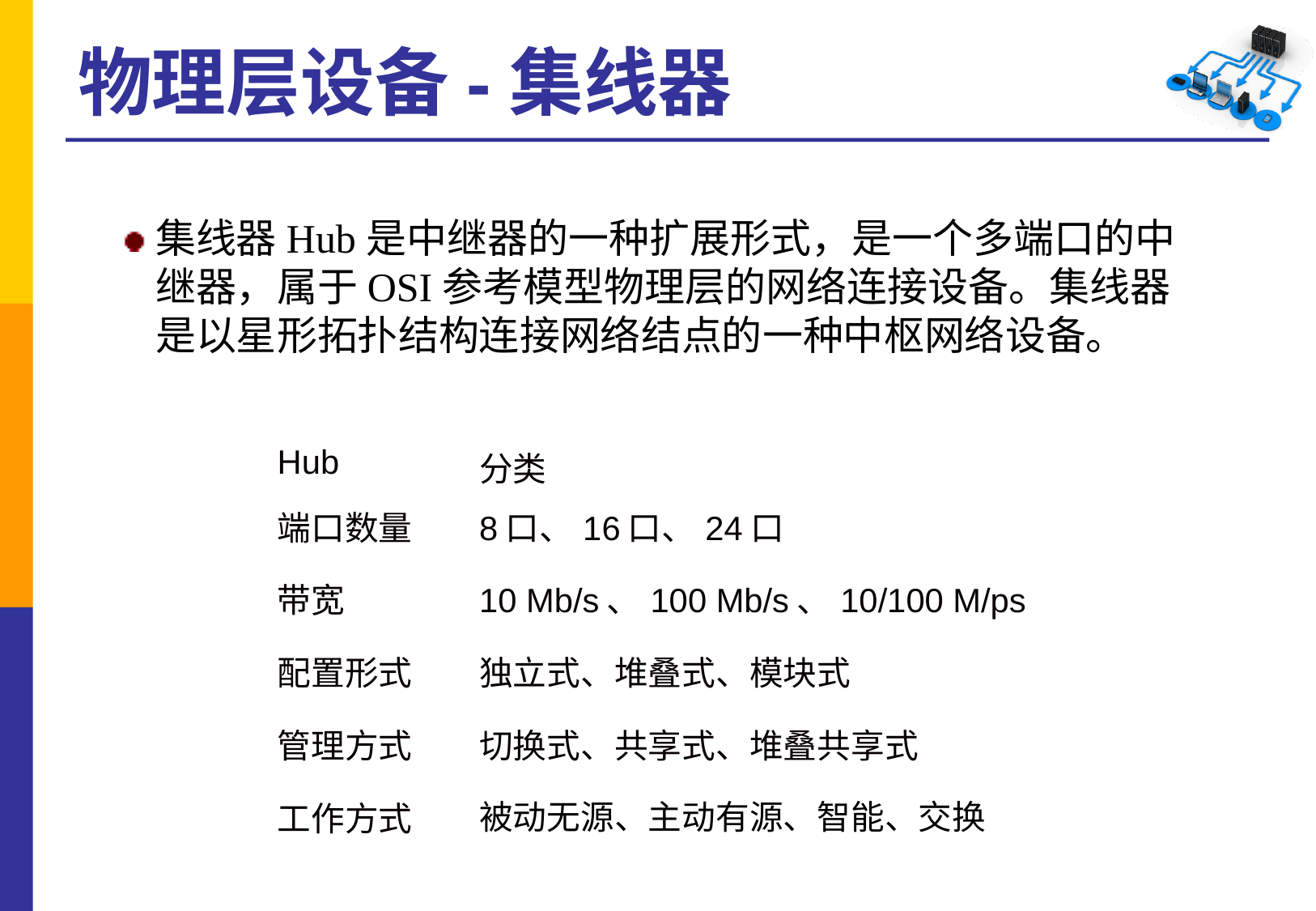

# 物理层设备-集线器
集线器Hub是中继器的一种扩展形式，是一个多端口的中继器，属于OSI参考模型物理层的网络连接设备。集线器是以星形拓扑结构连接网络结点的一种中枢网络设备。
| Hub | 分类 |
| --- | --- |
| 端口数量 | 8口、16口、24口 |
| 带宽 | 10 Mb/s、100 Mb/s、10/100 M/ps |
| 配置形式 | 独立式、堆叠式、模块式 |
| 管理方式 | 切换式、共享式、堆叠共享式 |
| 工作方式 | 被动无源、主动有源、智能、交换 |